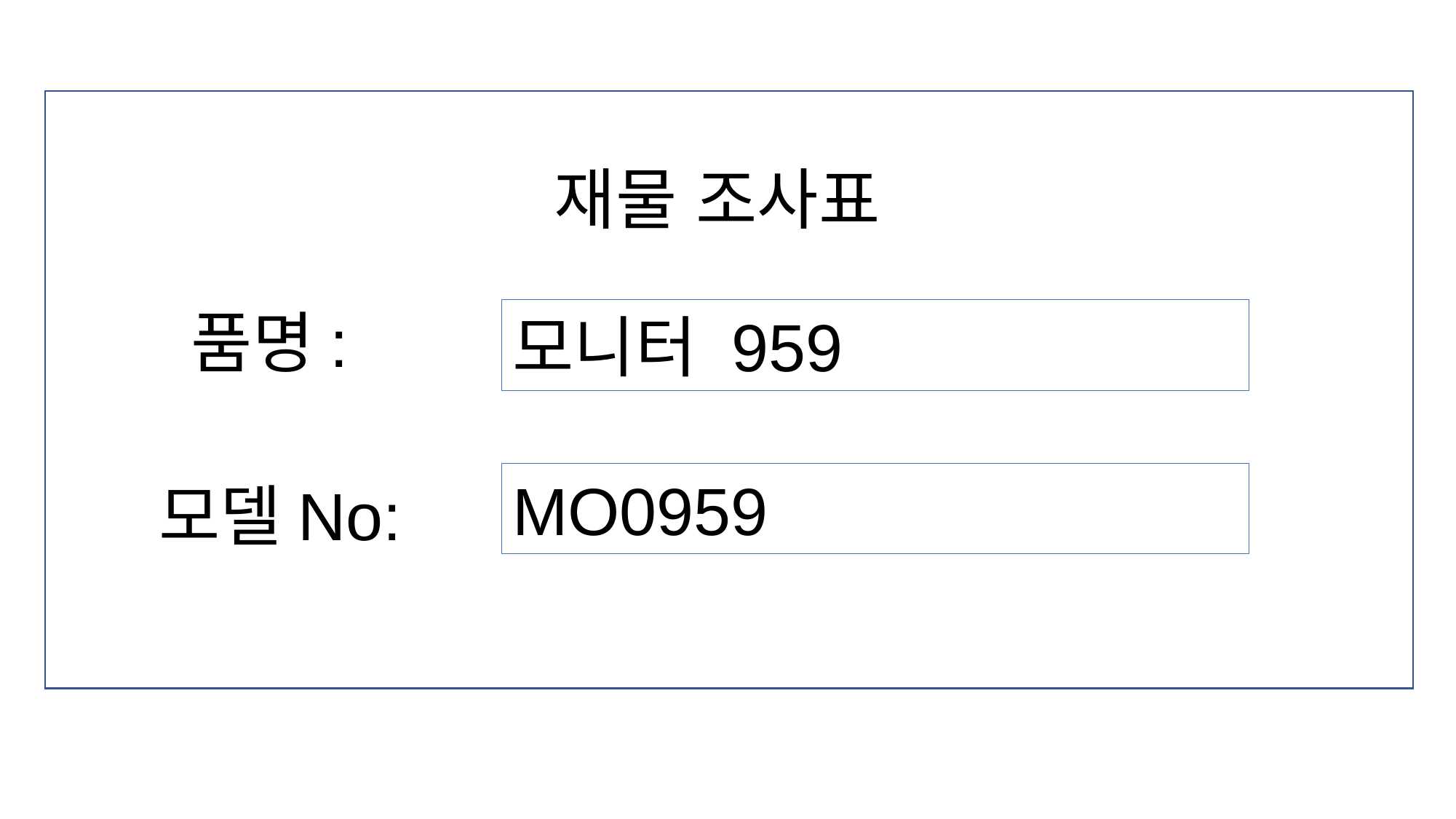

재물 조사표
품명:
모니터 959
MO0959
모델No: